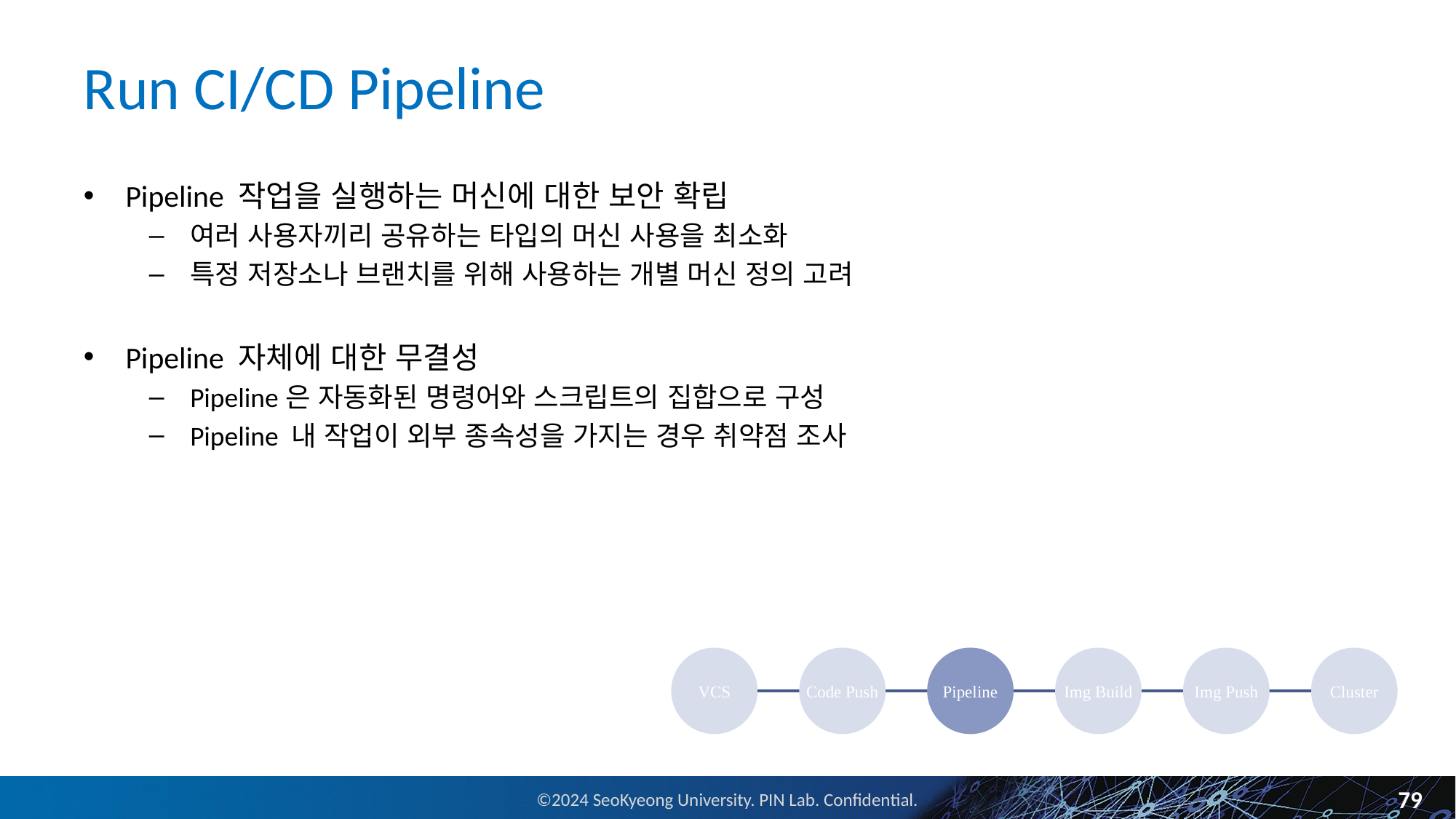

# Run CI/CD Pipeline
Pipeline 작업을 실행하는 머신에 대한 보안 확립
여러 사용자끼리 공유하는 타입의 머신 사용을 최소화
특정 저장소나 브랜치를 위해 사용하는 개별 머신 정의 고려

Pipeline 자체에 대한 무결성
Pipeline은 자동화된 명령어와 스크립트의 집합으로 구성
Pipeline 내 작업이 외부 종속성을 가지는 경우 취약점 조사

VCS

Code Push

Pipeline

Img Build

Img Push

Cluster
79